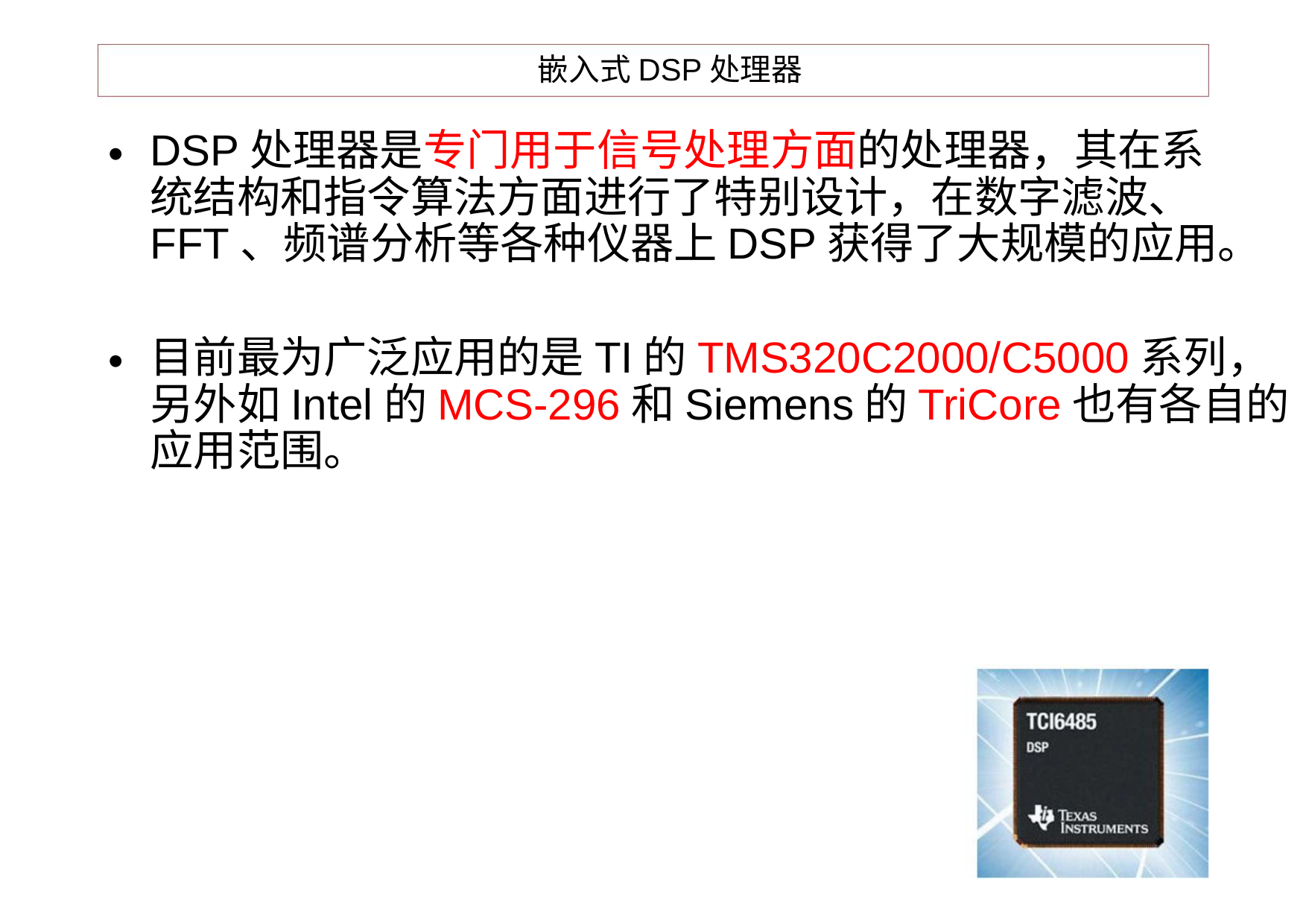

嵌入式DSP处理器
DSP处理器是专门用于信号处理方面的处理器，其在系
统结构和指令算法方面进行了特别设计，在数字滤波、
FFT、频谱分析等各种仪器上DSP获得了大规模的应用。
•
•
目前最为广泛应用的是TI的TMS320C2000/C5000系列，
另外如Intel的MCS-296和Siemens的TriCore也有各自的
应用范围。